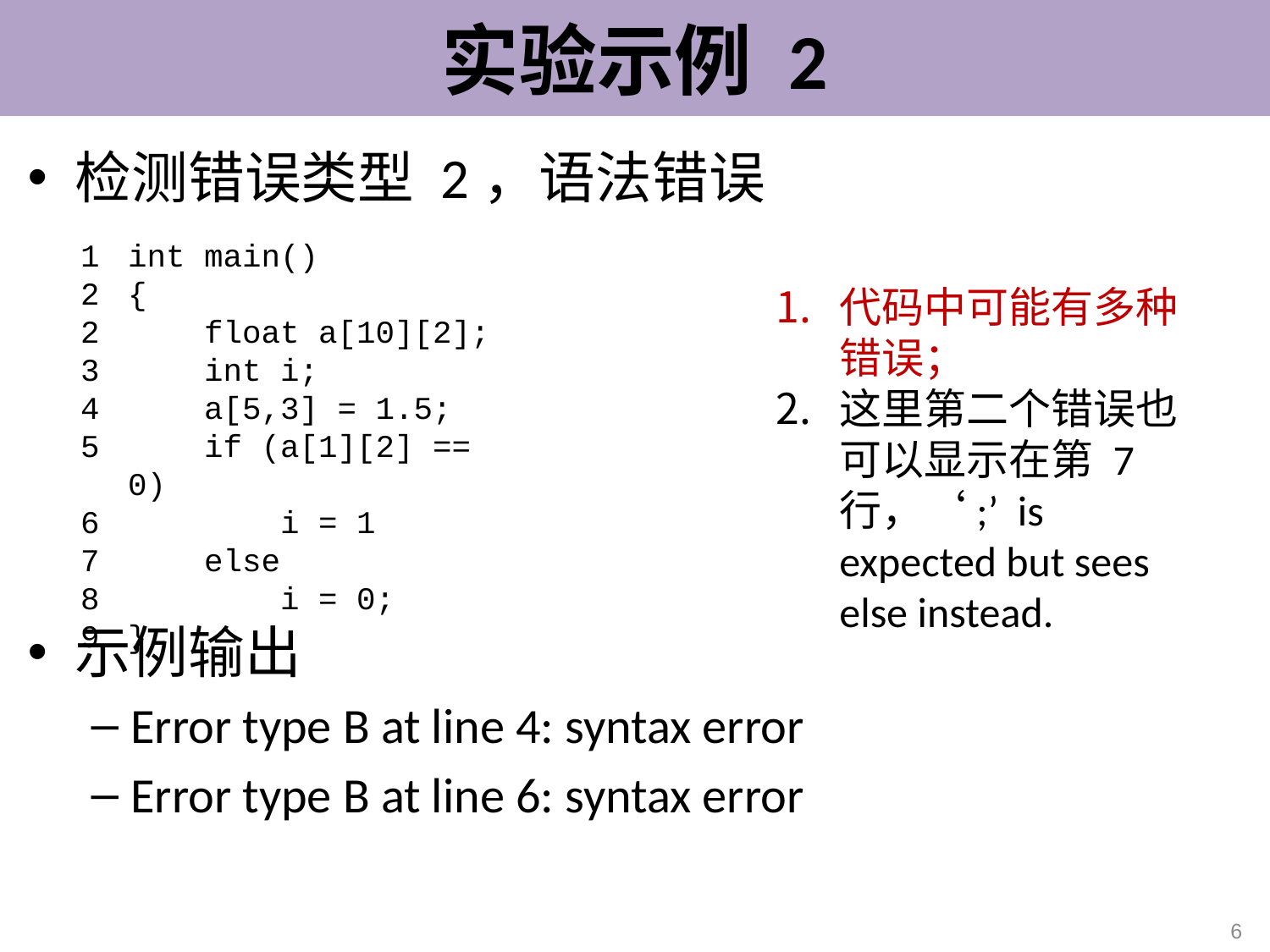

# 实验示例 2
检测错误类型 2，语法错误

示例输出
Error type B at line 4: syntax error
Error type B at line 6: syntax error

int main()
{
    float a[10][2];
    int i;
    a[5,3] = 1.5;
    if (a[1][2] == 0)
        i = 1
    else
        i = 0;
}
代码中可能有多种错误；
这里第二个错误也可以显示在第 7 行，‘;’  is expected but sees else instead.

6